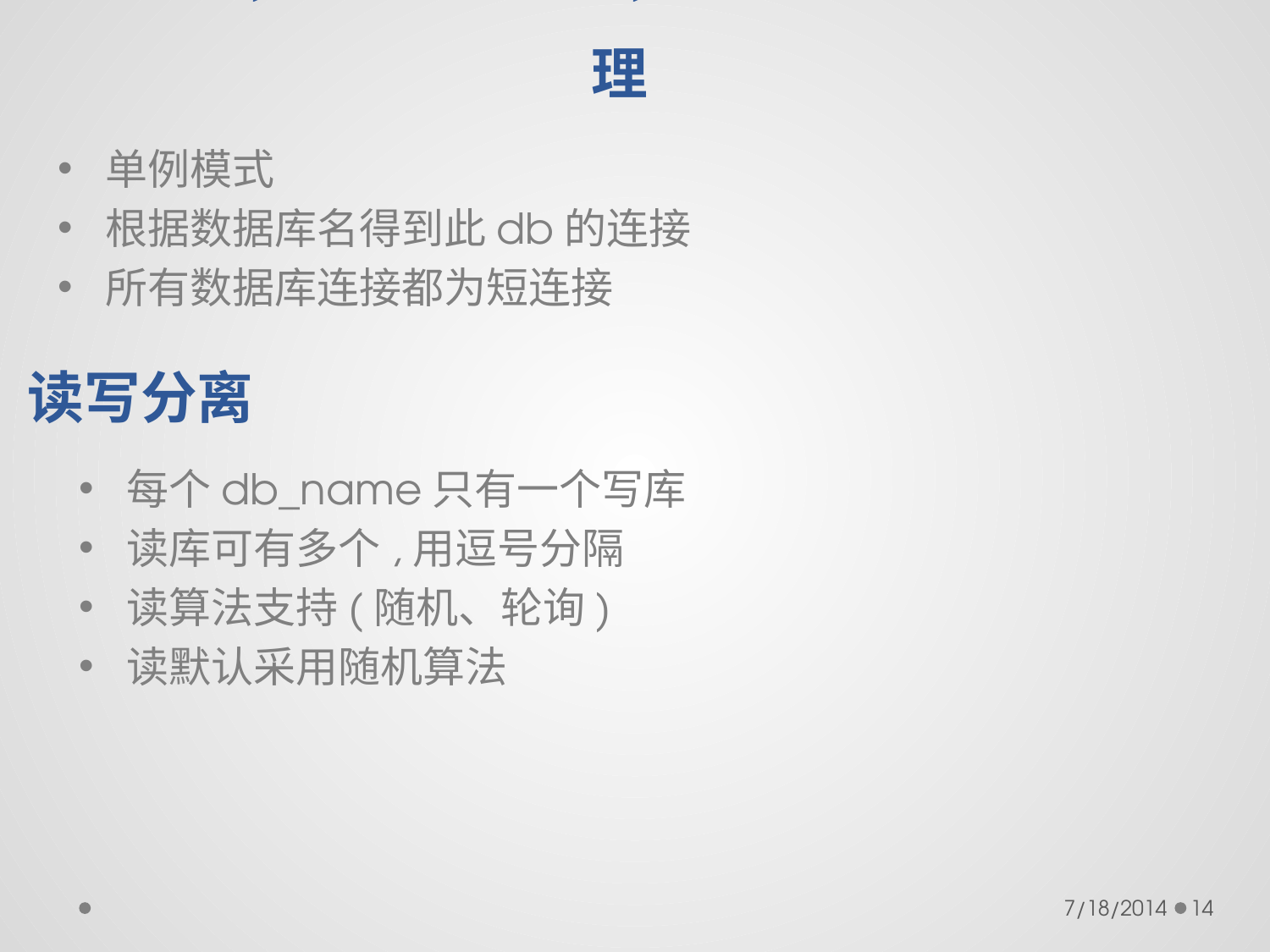

单个请求,数据库名相同,共用同一个DB连接原理
单例模式
根据数据库名得到此db的连接
所有数据库连接都为短连接
读写分离
每个db_name只有一个写库
读库可有多个,用逗号分隔
读算法支持(随机、轮询)
读默认采用随机算法

7/18/2014
14